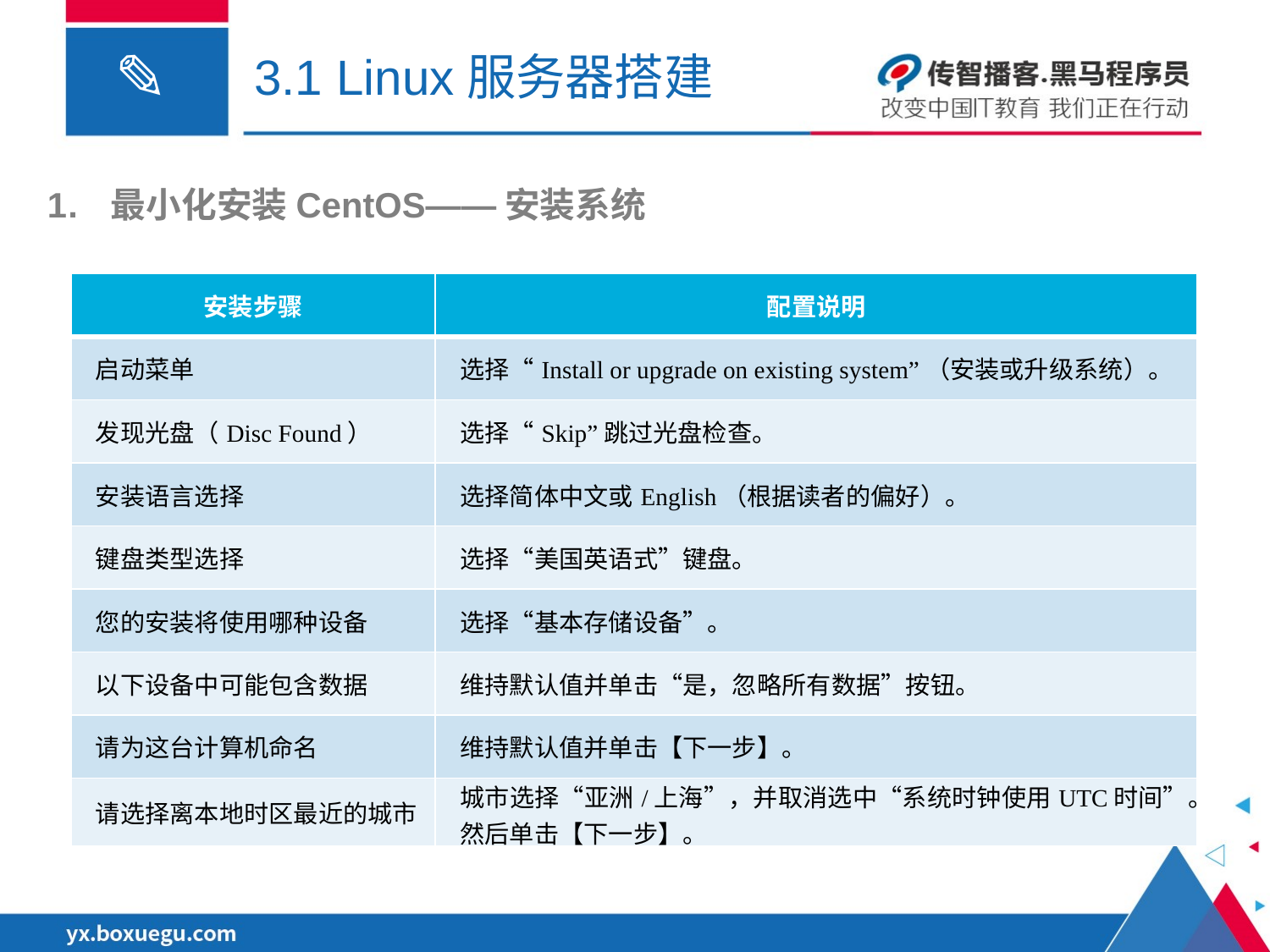

# 3.1 Linux服务器搭建
最小化安装CentOS——安装系统
| 安装步骤 | 配置说明 |
| --- | --- |
| 启动菜单 | 选择“Install or upgrade on existing system”（安装或升级系统）。 |
| 发现光盘（Disc Found） | 选择“Skip”跳过光盘检查。 |
| 安装语言选择 | 选择简体中文或English（根据读者的偏好）。 |
| 键盘类型选择 | 选择“美国英语式”键盘。 |
| 您的安装将使用哪种设备 | 选择“基本存储设备”。 |
| 以下设备中可能包含数据 | 维持默认值并单击“是，忽略所有数据”按钮。 |
| 请为这台计算机命名 | 维持默认值并单击【下一步】。 |
| 请选择离本地时区最近的城市 | 城市选择“亚洲/上海”，并取消选中“系统时钟使用UTC时间”。然后单击【下一步】。 |